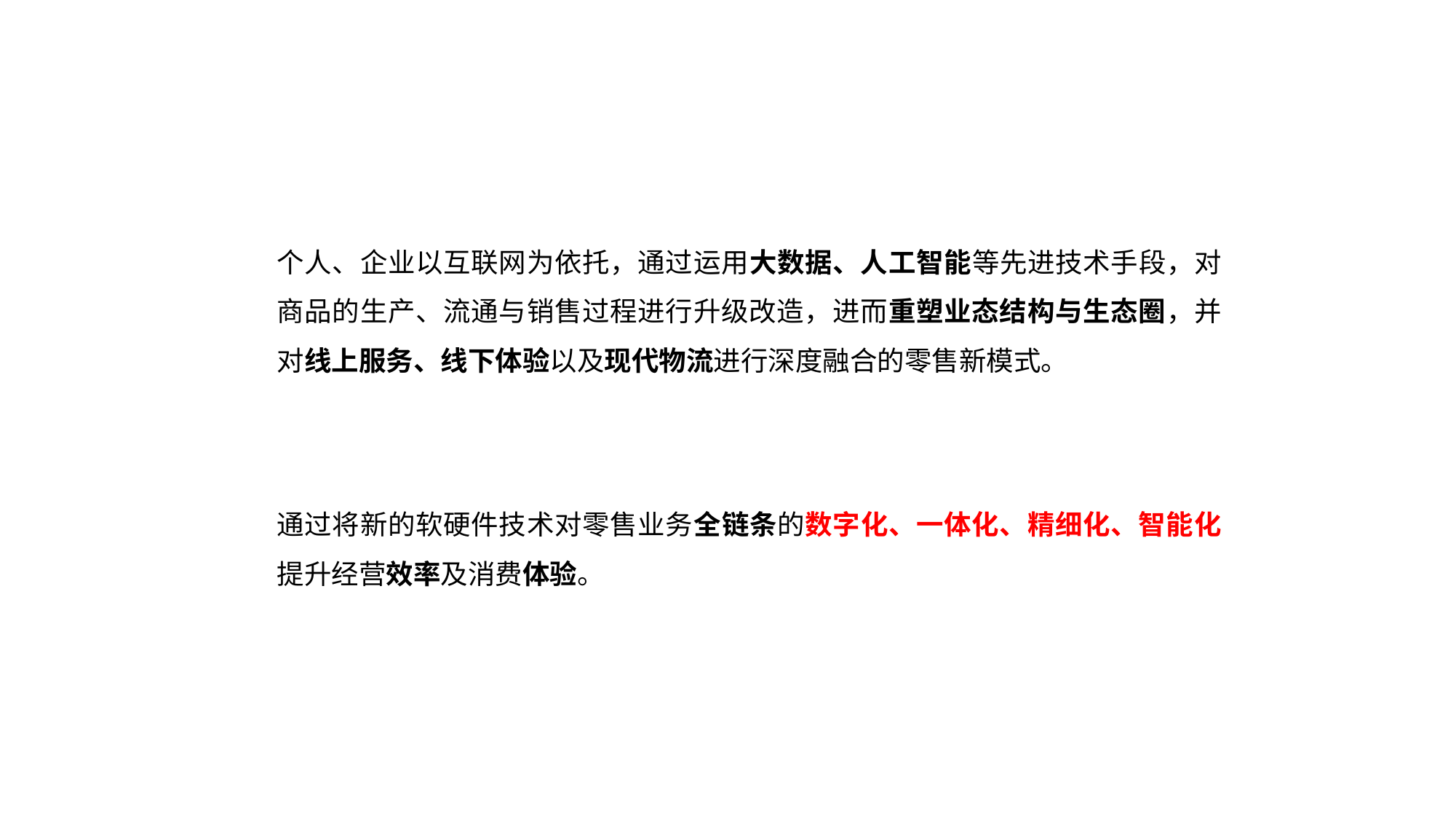

个人、企业以互联网为依托，通过运用大数据、人工智能等先进技术手段，对商品的生产、流通与销售过程进行升级改造，进而重塑业态结构与生态圈，并对线上服务、线下体验以及现代物流进行深度融合的零售新模式。
通过将新的软硬件技术对零售业务全链条的数字化、一体化、精细化、智能化提升经营效率及消费体验。